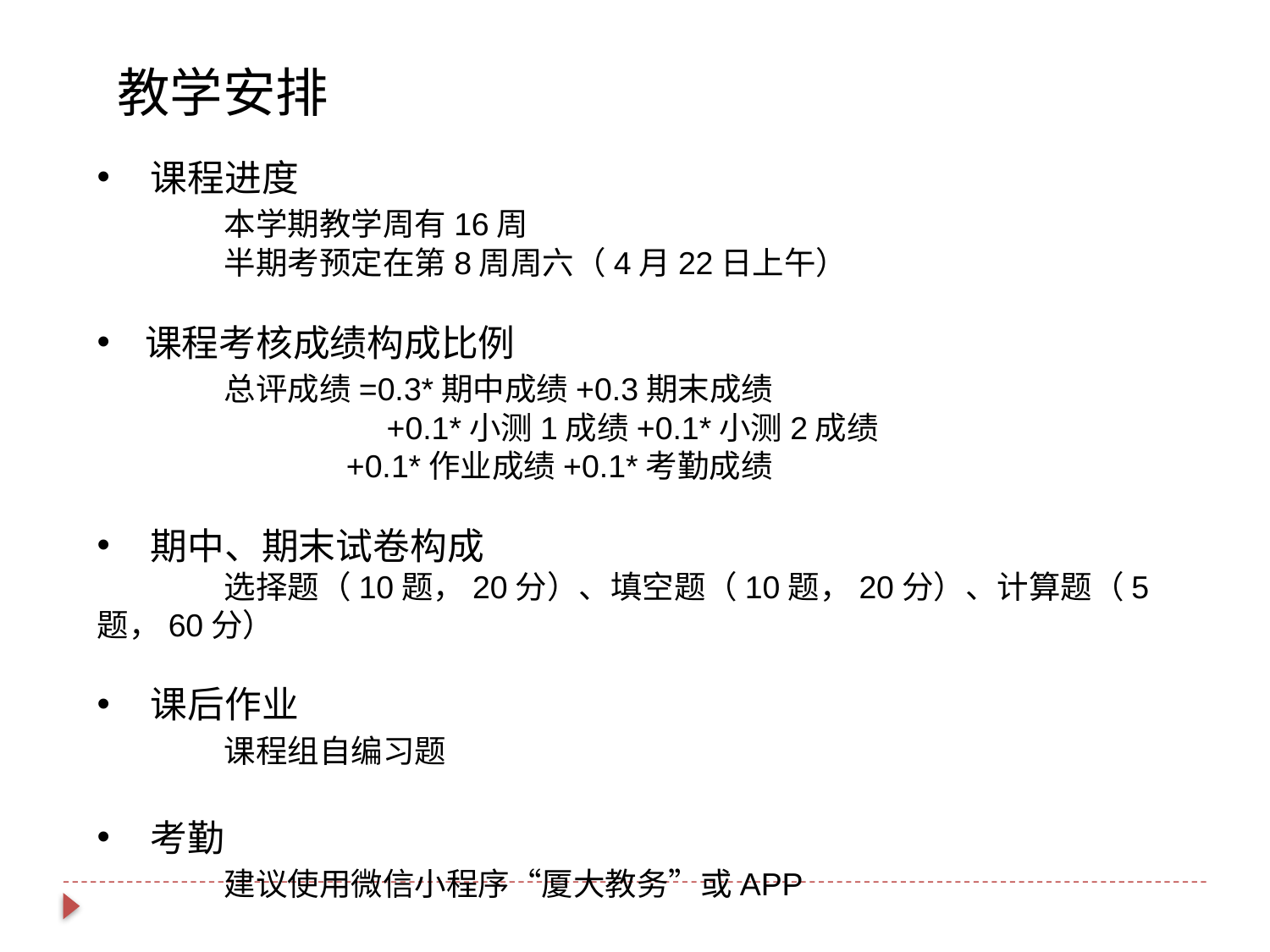

教学安排

课程进度
	本学期教学周有16周
	半期考预定在第8周周六（4月22日上午）

课程考核成绩构成比例
	总评成绩=0.3*期中成绩+0.3期末成绩
		    +0.1*小测1成绩+0.1*小测2成绩
                            +0.1*作业成绩+0.1*考勤成绩

期中、期末试卷构成
	选择题（10题，20分）、填空题（10题，20分）、计算题（5题，60分）

课后作业
	课程组自编习题

考勤
	建议使用微信小程序“厦大教务”或APP